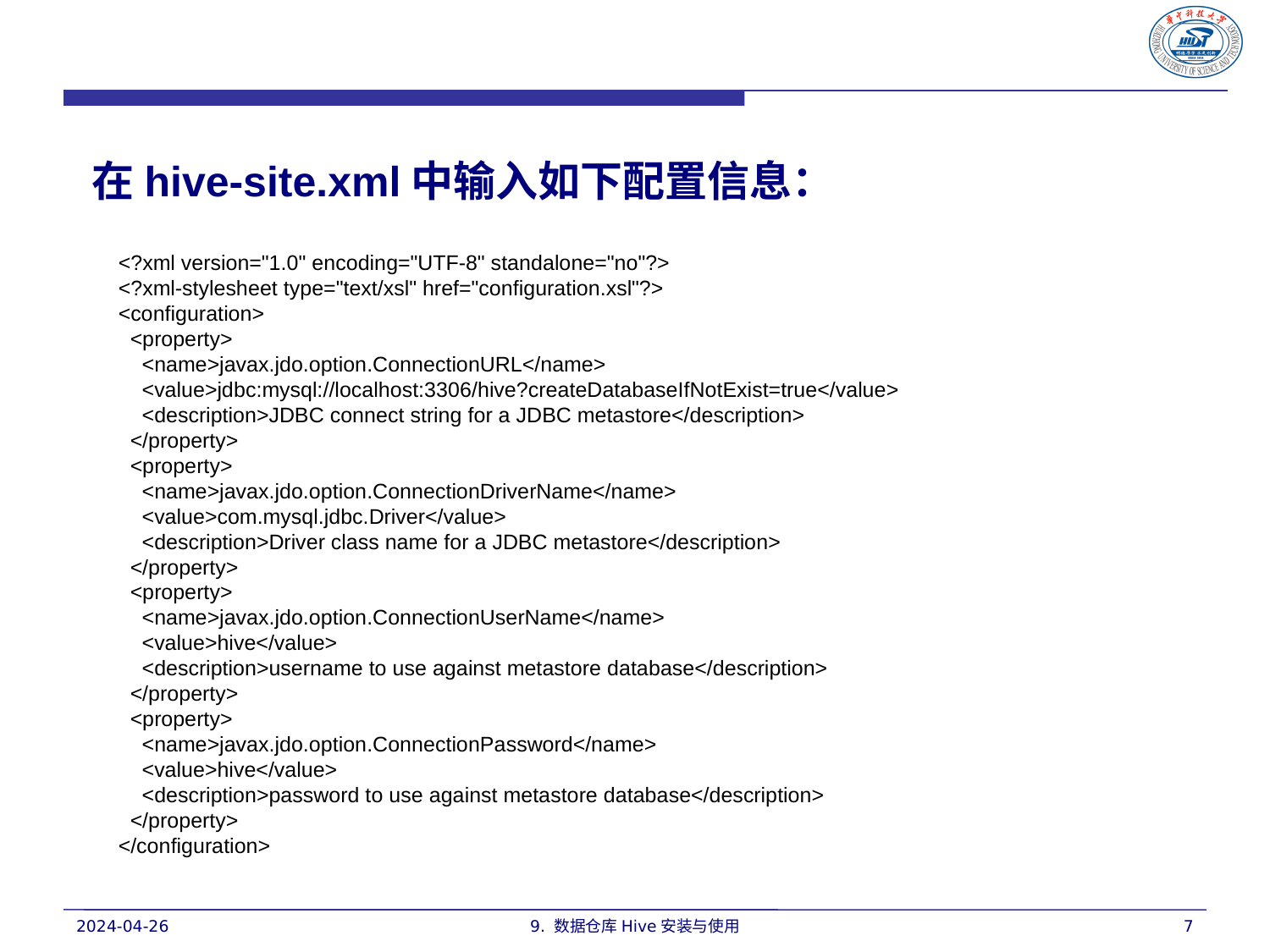

在hive-site.xml中输入如下配置信息：
<?xml version="1.0" encoding="UTF-8" standalone="no"?>
<?xml-stylesheet type="text/xsl" href="configuration.xsl"?>
<configuration>
  <property>
    <name>javax.jdo.option.ConnectionURL</name>
    <value>jdbc:mysql://localhost:3306/hive?createDatabaseIfNotExist=true</value>
    <description>JDBC connect string for a JDBC metastore</description>
  </property>
  <property>
    <name>javax.jdo.option.ConnectionDriverName</name>
    <value>com.mysql.jdbc.Driver</value>
    <description>Driver class name for a JDBC metastore</description>
  </property>
  <property>
    <name>javax.jdo.option.ConnectionUserName</name>
    <value>hive</value>
    <description>username to use against metastore database</description>
  </property>
  <property>
    <name>javax.jdo.option.ConnectionPassword</name>
    <value>hive</value>
    <description>password to use against metastore database</description>
  </property>
</configuration>
2024-04-26
9. 数据仓库Hive安装与使用
7